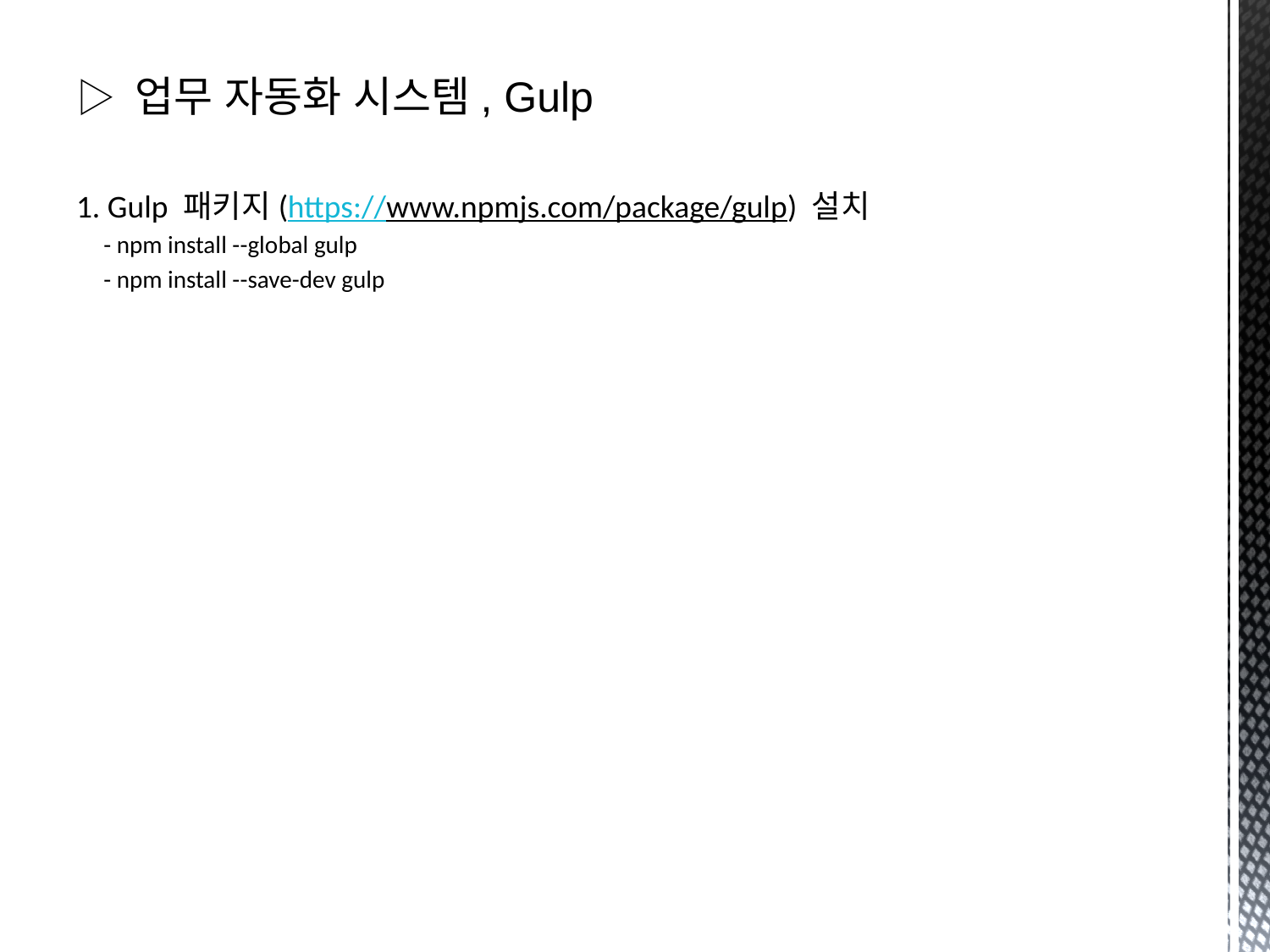

▷ 업무 자동화 시스템, Gulp

1. Gulp 패키지(https://www.npmjs.com/package/gulp) 설치
     - npm install --global gulp
     - npm install --save-dev gulp